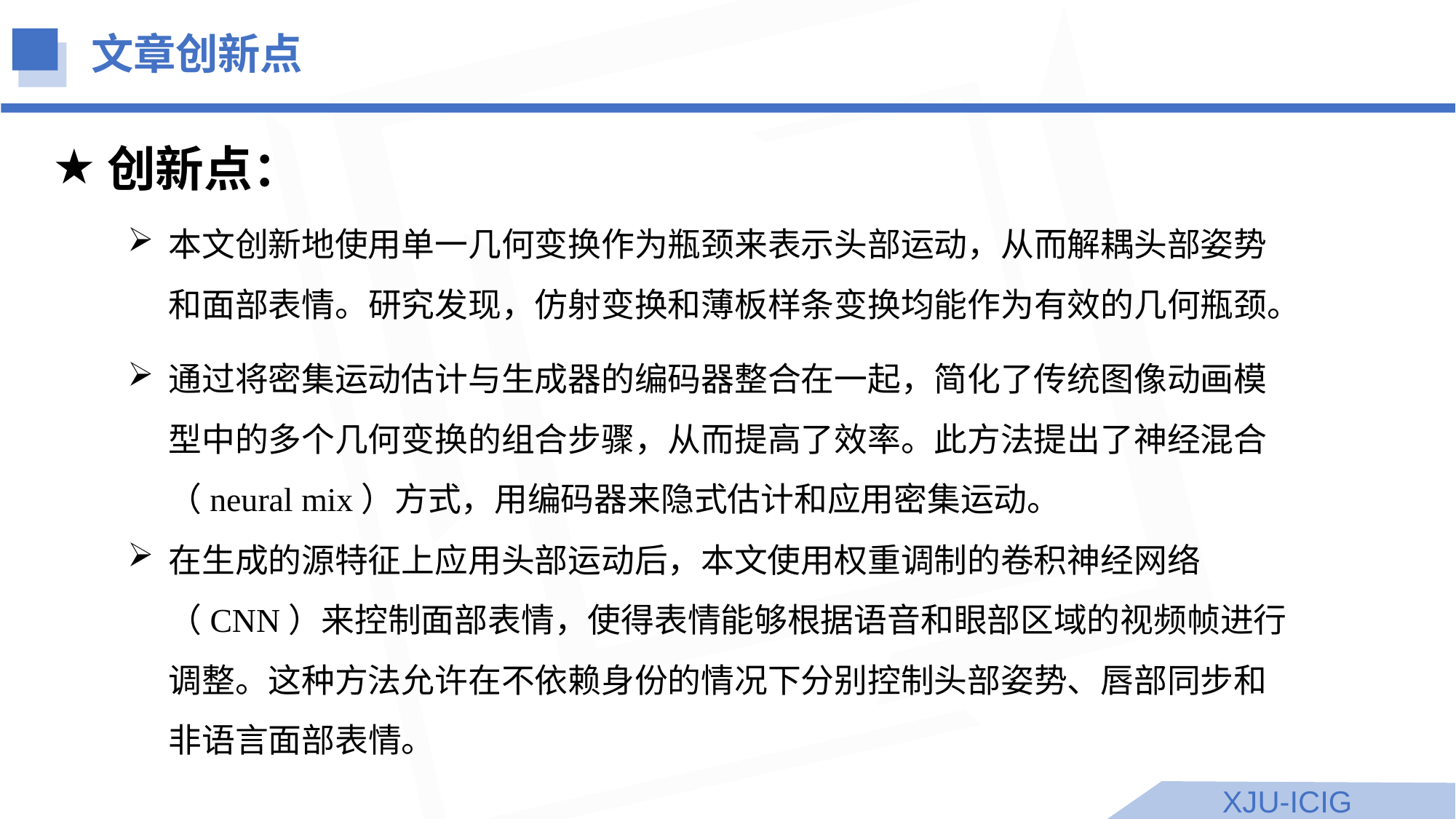

文章创新点

创新点：
本文创新地使用单一几何变换作为瓶颈来表示头部运动，从而解耦头部姿势和面部表情。研究发现，仿射变换和薄板样条变换均能作为有效的几何瓶颈。
通过将密集运动估计与生成器的编码器整合在一起，简化了传统图像动画模型中的多个几何变换的组合步骤，从而提高了效率。此方法提出了神经混合（neural mix）方式，用编码器来隐式估计和应用密集运动。
在生成的源特征上应用头部运动后，本文使用权重调制的卷积神经网络（CNN）来控制面部表情，使得表情能够根据语音和眼部区域的视频帧进行调整。这种方法允许在不依赖身份的情况下分别控制头部姿势、唇部同步和非语言面部表情。
XJU-ICIG